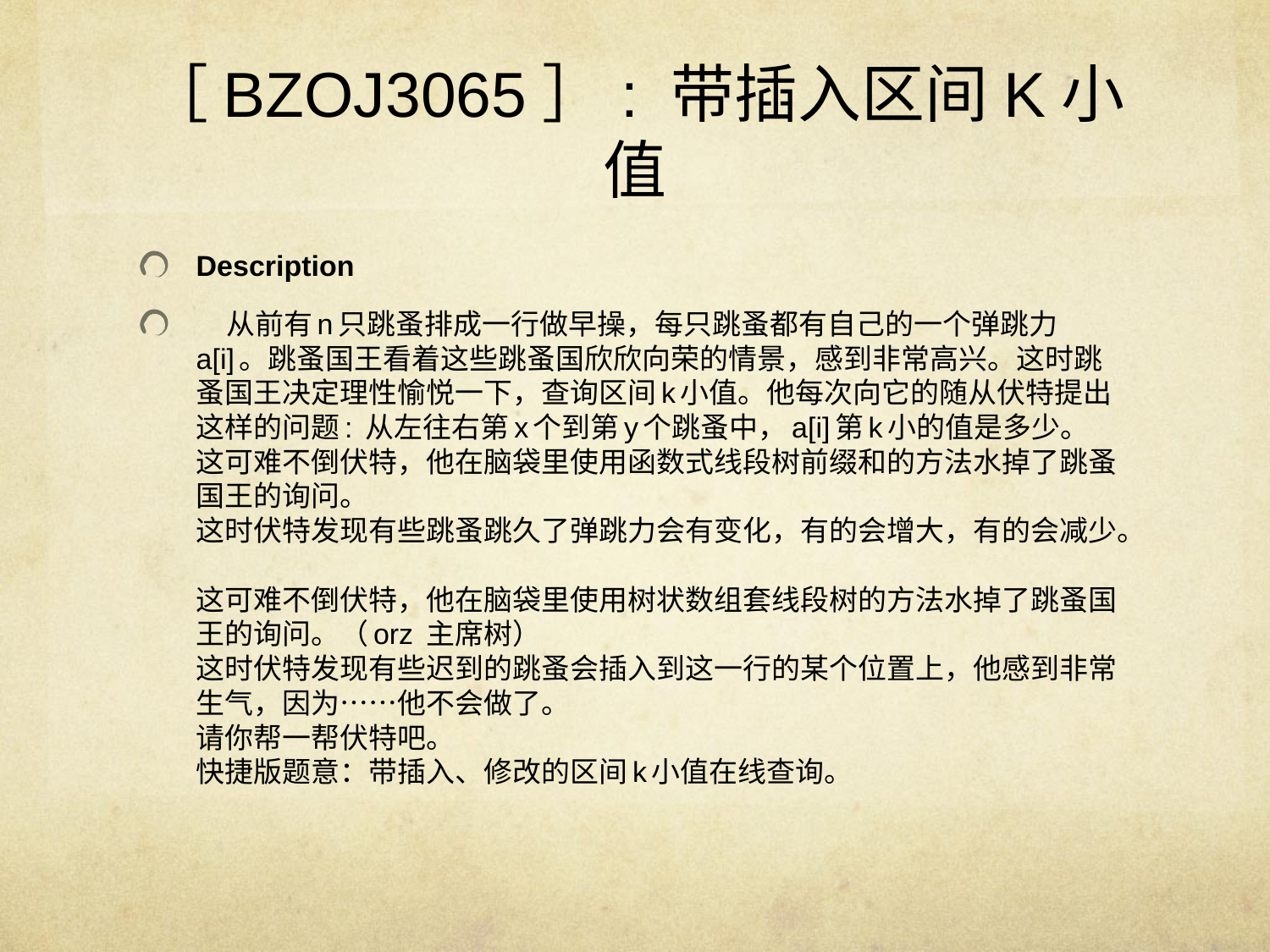

# ［BZOJ3065］: 带插入区间K小值
Description
    从前有n只跳蚤排成一行做早操，每只跳蚤都有自己的一个弹跳力a[i]。跳蚤国王看着这些跳蚤国欣欣向荣的情景，感到非常高兴。这时跳蚤国王决定理性愉悦一下，查询区间k小值。他每次向它的随从伏特提出这样的问题: 从左往右第x个到第y个跳蚤中，a[i]第k小的值是多少。
这可难不倒伏特，他在脑袋里使用函数式线段树前缀和的方法水掉了跳蚤国王的询问。
这时伏特发现有些跳蚤跳久了弹跳力会有变化，有的会增大，有的会减少。
这可难不倒伏特，他在脑袋里使用树状数组套线段树的方法水掉了跳蚤国王的询问。（orz 主席树）
这时伏特发现有些迟到的跳蚤会插入到这一行的某个位置上，他感到非常生气，因为……他不会做了。
请你帮一帮伏特吧。
快捷版题意：带插入、修改的区间k小值在线查询。